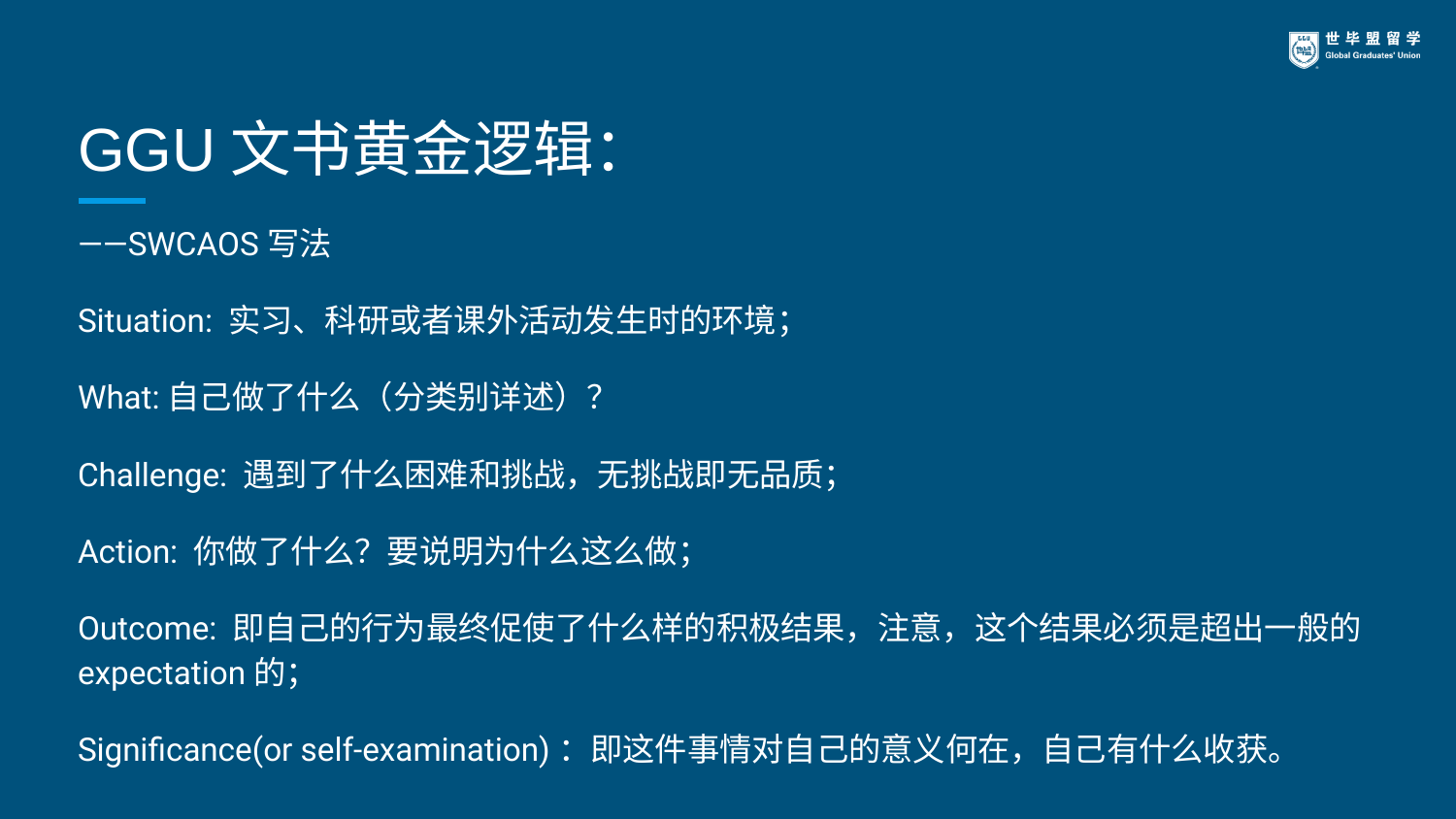

# GGU文书黄金逻辑：
——SWCAOS写法
Situation: 实习、科研或者课外活动发生时的环境；
What:自己做了什么（分类别详述）？
Challenge: 遇到了什么困难和挑战，无挑战即无品质；
Action: 你做了什么？要说明为什么这么做；
Outcome: 即自己的行为最终促使了什么样的积极结果，注意，这个结果必须是超出一般的expectation的；
Significance(or self-examination)：即这件事情对自己的意义何在，自己有什么收获。